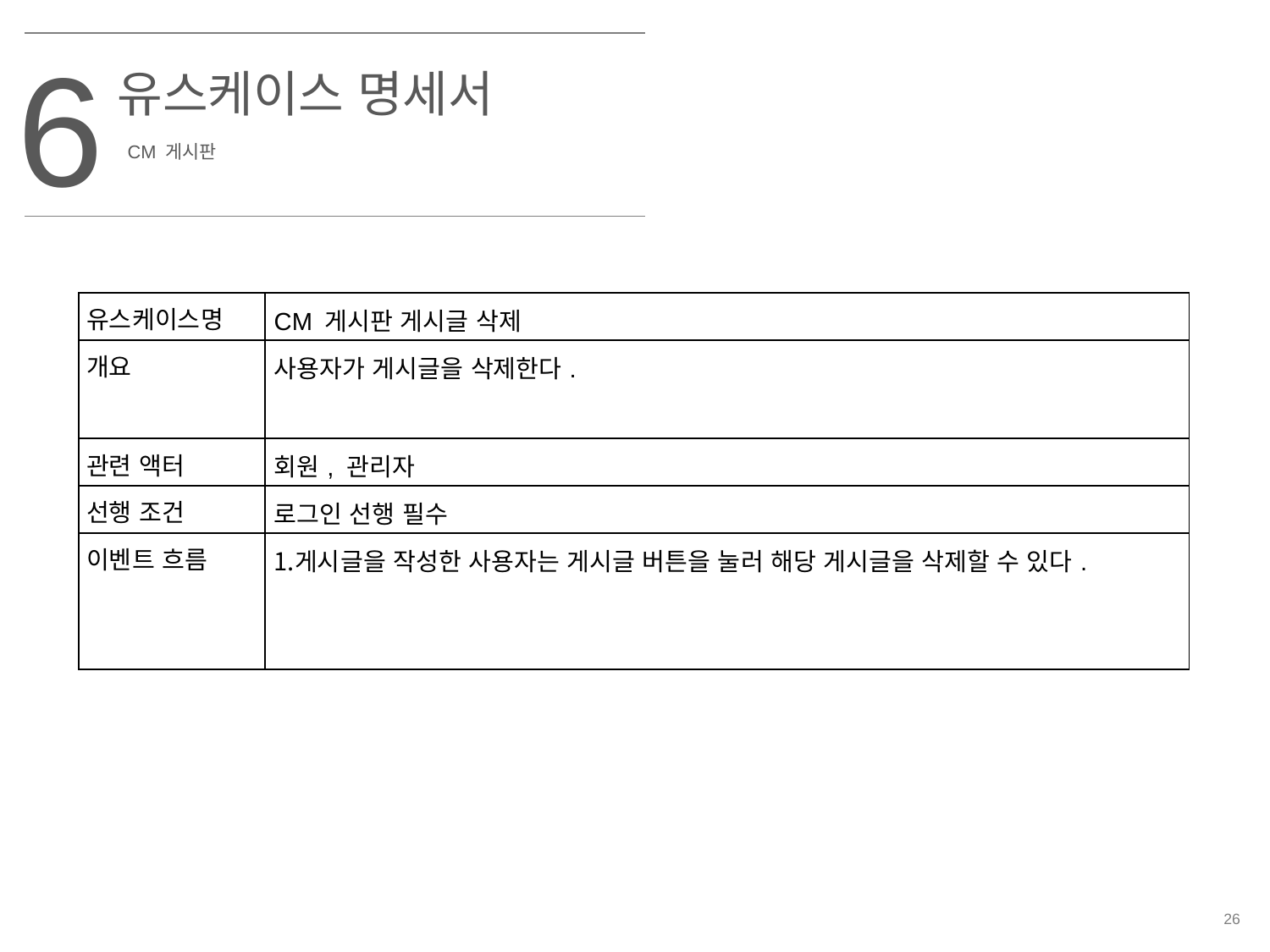

6
유스케이스 명세서
CM 게시판
| 유스케이스명 | CM 게시판 게시글 삭제 |
| --- | --- |
| 개요 | 사용자가 게시글을 삭제한다. |
| 관련 액터 | 회원, 관리자 |
| 선행 조건 | 로그인 선행 필수 |
| 이벤트 흐름 | 게시글을 작성한 사용자는 게시글 버튼을 눌러 해당 게시글을 삭제할 수 있다. |